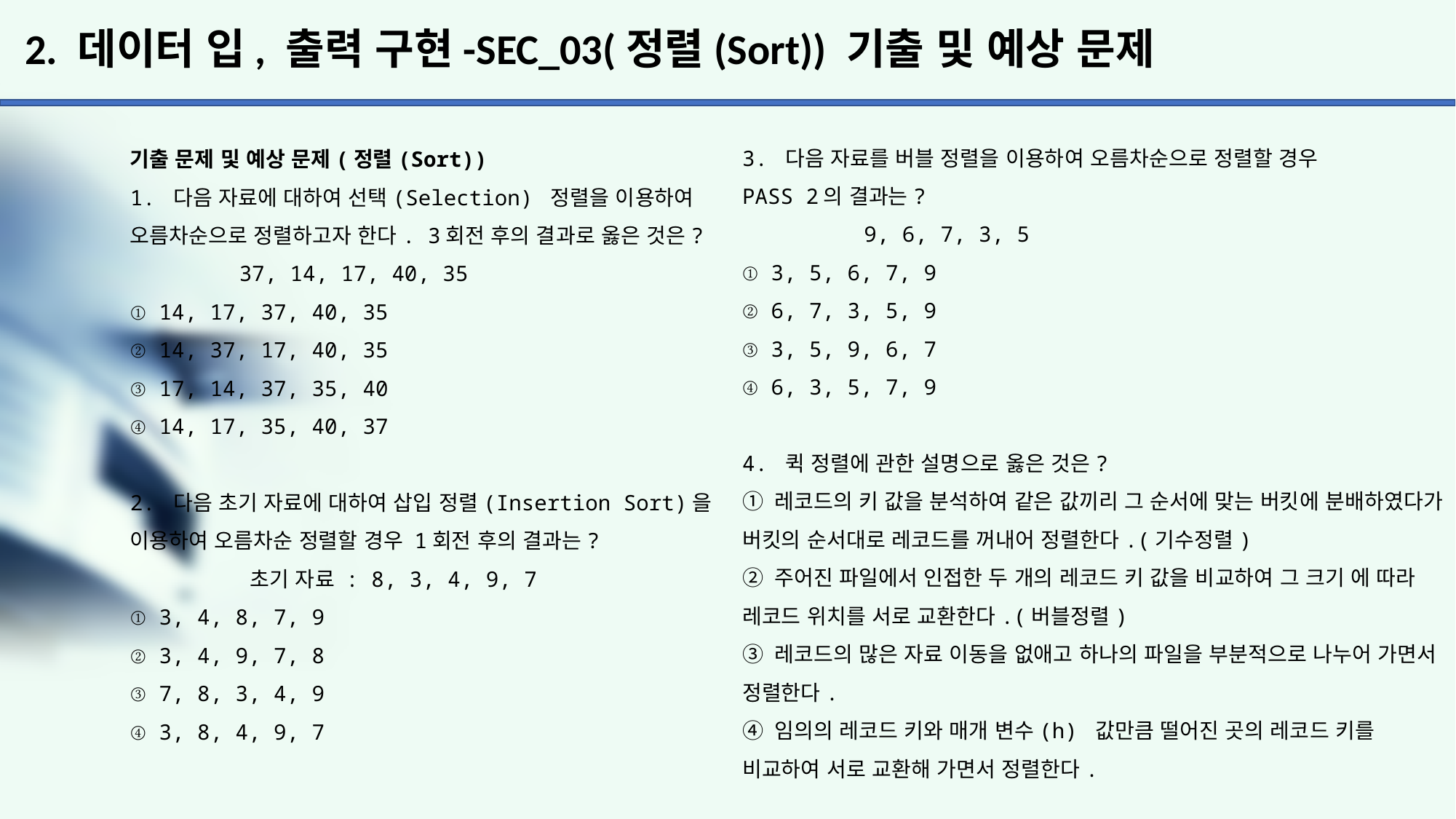

# 2. 데이터 입, 출력 구현-SEC_03(정렬(Sort)) 기출 및 예상 문제
3. 다음 자료를 버블 정렬을 이용하여 오름차순으로 정렬할 경우
PASS 2의 결과는?
	 9, 6, 7, 3, 5
① 3, 5, 6, 7, 9
② 6, 7, 3, 5, 9
③ 3, 5, 9, 6, 7
④ 6, 3, 5, 7, 9

4. 퀵 정렬에 관한 설명으로 옳은 것은?
① 레코드의 키 값을 분석하여 같은 값끼리 그 순서에 맞는 버킷에 분배하였다가 버킷의 순서대로 레코드를 꺼내어 정렬한다.(기수정렬)
② 주어진 파일에서 인접한 두 개의 레코드 키 값을 비교하여 그 크기 에 따라 레코드 위치를 서로 교환한다.(버블정렬)
③ 레코드의 많은 자료 이동을 없애고 하나의 파일을 부분적으로 나누어 가면서 정렬한다.
④ 임의의 레코드 키와 매개 변수(h) 값만큼 떨어진 곳의 레코드 키를 비교하여 서로 교환해 가면서 정렬한다.
기출 문제 및 예상 문제(정렬(Sort))
1. 다음 자료에 대하여 선택(Selection) 정렬을 이용하여 오름차순으로 정렬하고자 한다. 3회전 후의 결과로 옳은 것은?
	37, 14, 17, 40, 35
① 14, 17, 37, 40, 35
② 14, 37, 17, 40, 35
③ 17, 14, 37, 35, 40
④ 14, 17, 35, 40, 37

2. 다음 초기 자료에 대하여 삽입 정렬(Insertion Sort)을 이용하여 오름차순 정렬할 경우 1회전 후의 결과는?
	 초기 자료 : 8, 3, 4, 9, 7
① 3, 4, 8, 7, 9
② 3, 4, 9, 7, 8
③ 7, 8, 3, 4, 9
④ 3, 8, 4, 9, 7